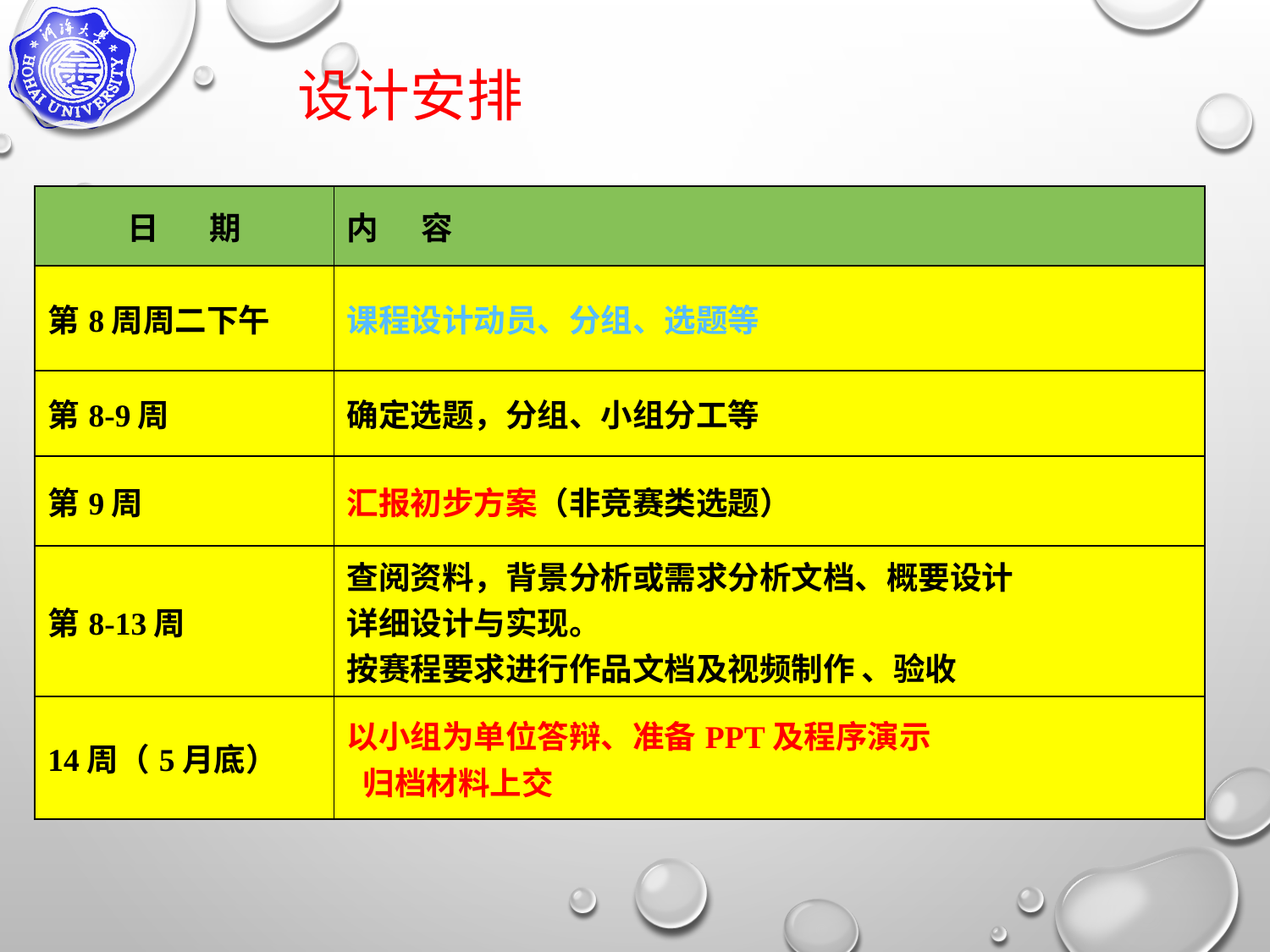

设计安排
| 日 期 | 内 容 |
| --- | --- |
| 第8周周二下午 | 课程设计动员、分组、选题等 |
| 第8-9周 | 确定选题，分组、小组分工等 |
| 第9周 | 汇报初步方案（非竞赛类选题） |
| 第8-13周 | 查阅资料，背景分析或需求分析文档、概要设计 详细设计与实现。 按赛程要求进行作品文档及视频制作 、验收 |
| 14周（5月底） | 以小组为单位答辩、准备PPT及程序演示 归档材料上交 |